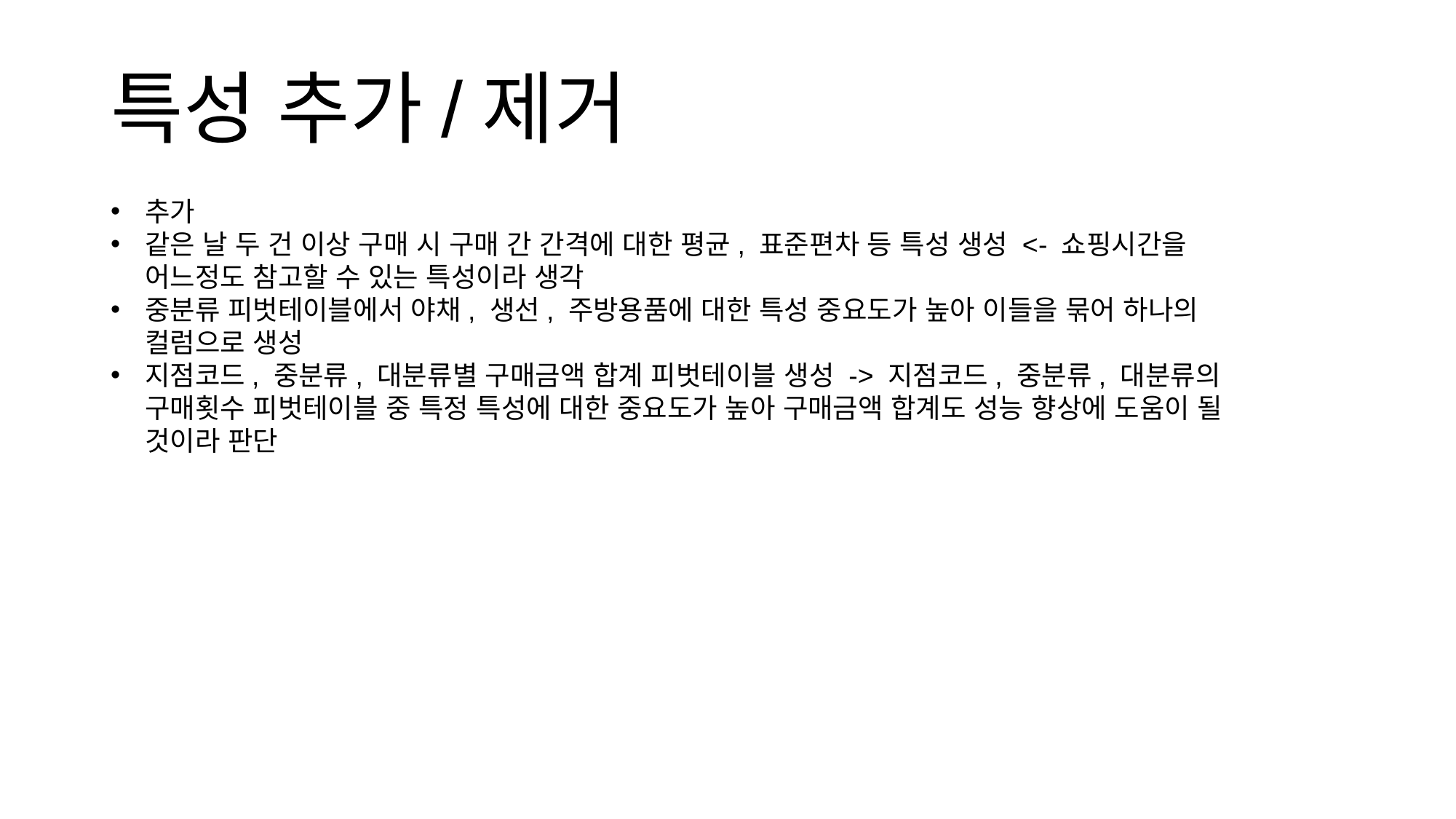

특성 추가/제거
추가
같은 날 두 건 이상 구매 시 구매 간 간격에 대한 평균, 표준편차 등 특성 생성 <- 쇼핑시간을 어느정도 참고할 수 있는 특성이라 생각
중분류 피벗테이블에서 야채, 생선, 주방용품에 대한 특성 중요도가 높아 이들을 묶어 하나의 컬럼으로 생성
지점코드, 중분류, 대분류별 구매금액 합계 피벗테이블 생성 -> 지점코드, 중분류, 대분류의 구매횟수 피벗테이블 중 특정 특성에 대한 중요도가 높아 구매금액 합계도 성능 향상에 도움이 될 것이라 판단